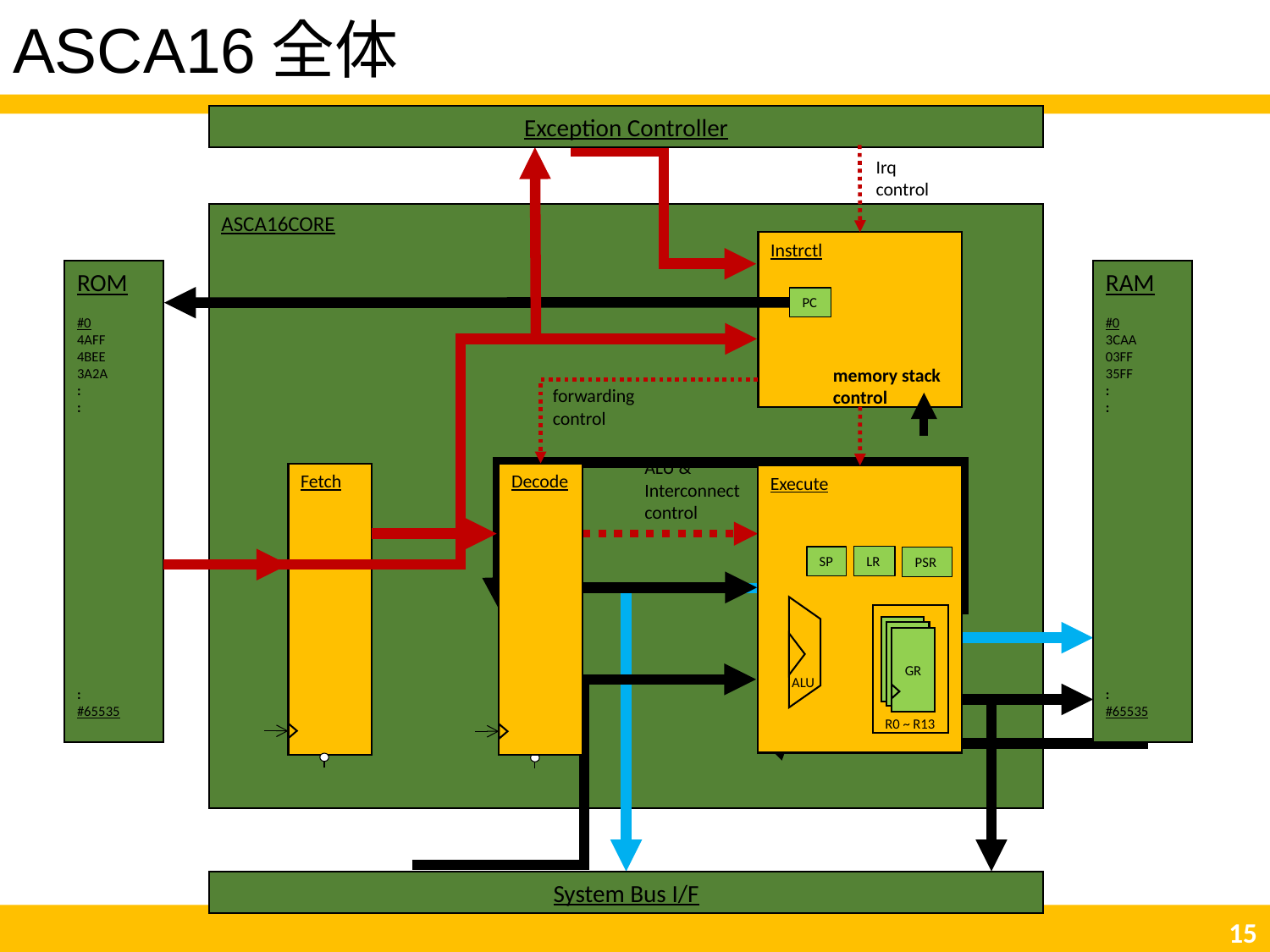

# ASCA16全体
Exception Controller
Irq control
ASCA16CORE

Instrctl
ROM

#0
4AFF
4BEE
3A2A
:
:

:
#65535

RAM

#0
3CAA
03FF
35FF
:
:

:
#65535
PC
memory stack control
forwarding
control
ALU & Interconnect
control
Fetch

Decode

Execute

LR
SP
PSR

GR
GR

ALU

R0 ~ R13

System Bus I/F
15
Program Counter

Stack Pointer

Link Register

Program Status Register
Instruction Signal

Control Signal

Data Signal

Address Signal
PC
GR
General Register
SP

LR
PSR